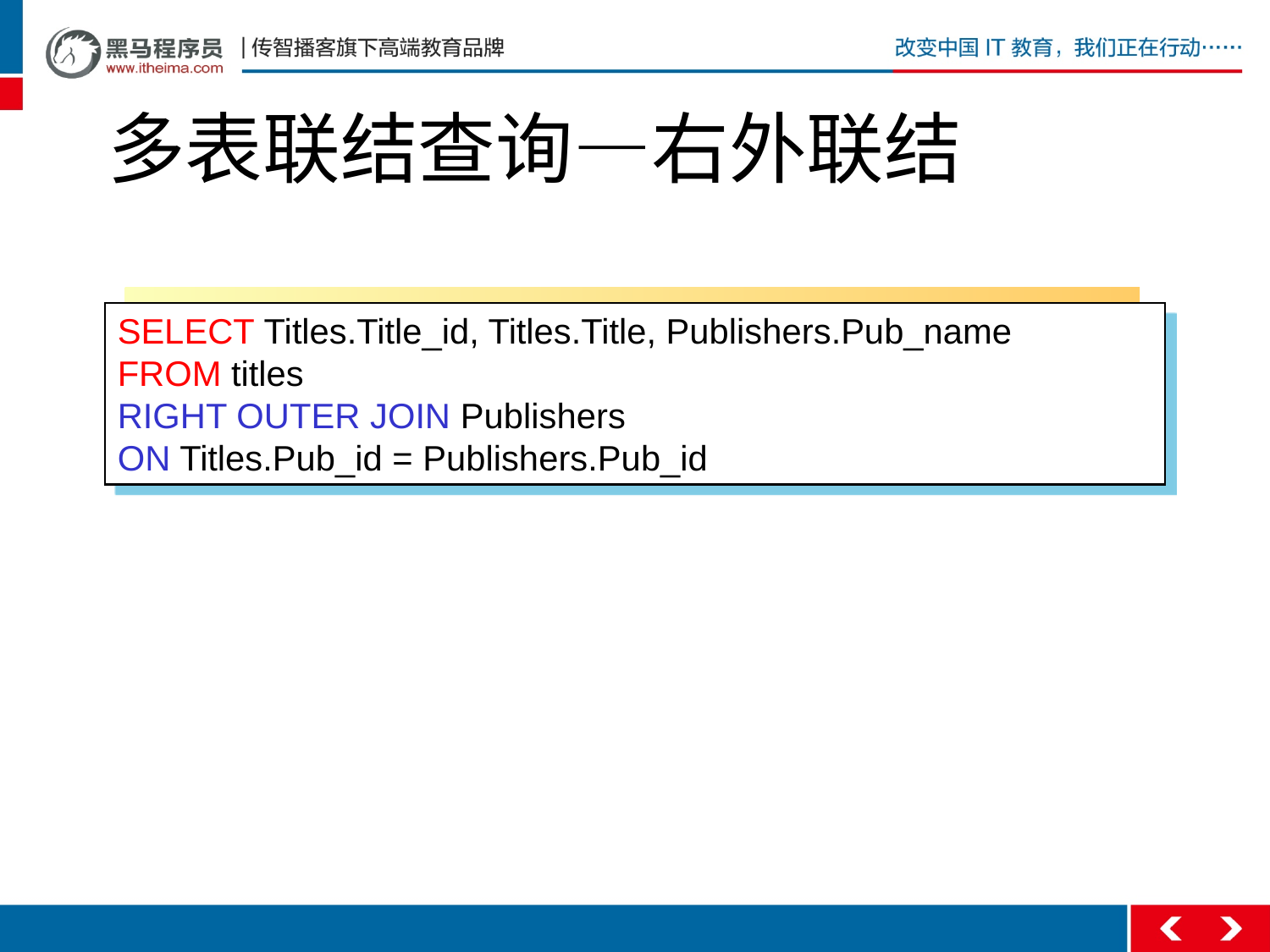

# 多表联结查询—右外联结

SELECT Titles.Title_id, Titles.Title, Publishers.Pub_name
FROM titles
RIGHT OUTER JOIN Publishers
ON Titles.Pub_id = Publishers.Pub_id